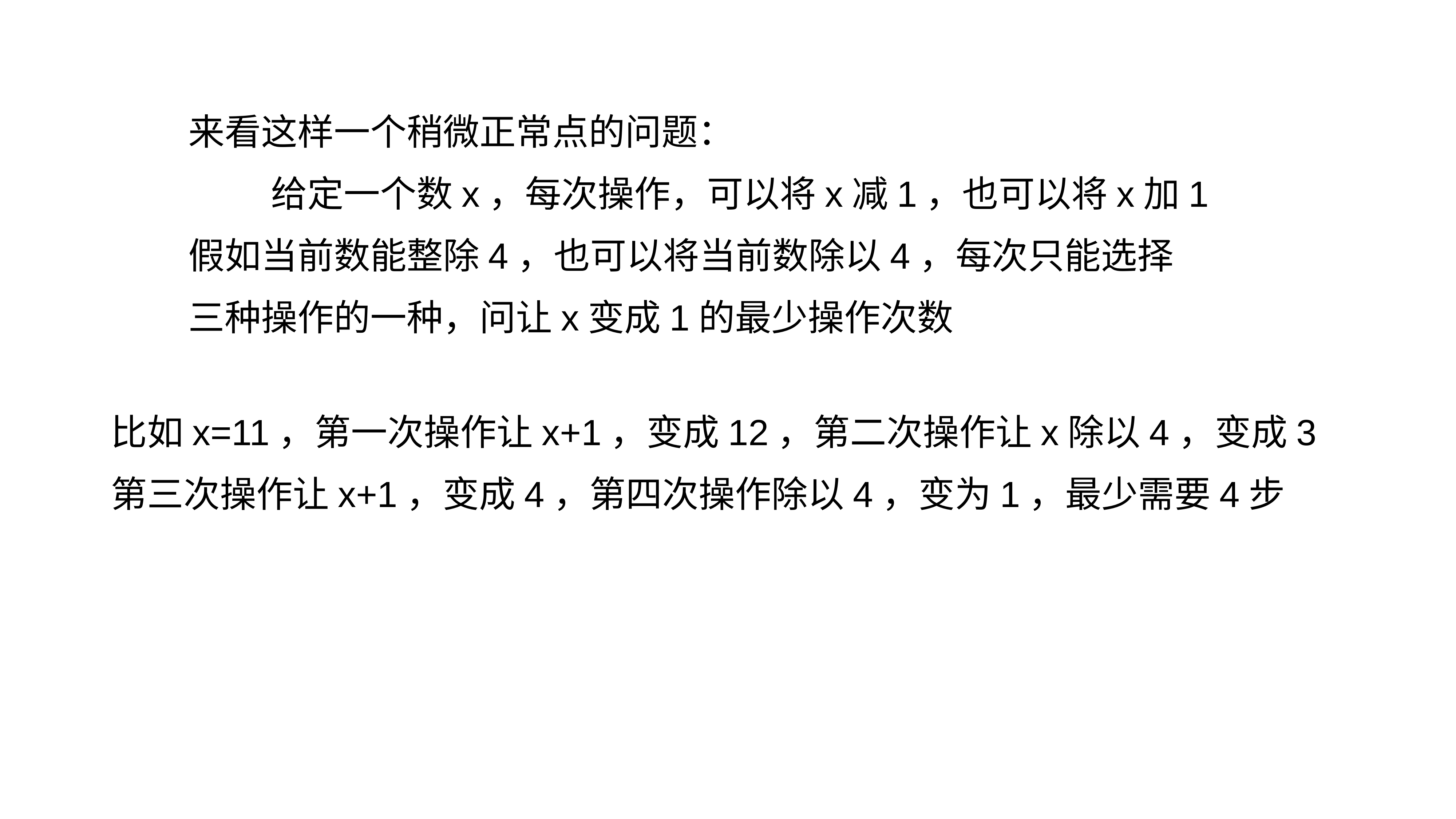

来看这样一个稍微正常点的问题：
         给定一个数x，每次操作，可以将x减1，也可以将x加1
假如当前数能整除4，也可以将当前数除以4，每次只能选择
三种操作的一种，问让x变成1的最少操作次数
比如x=11，第一次操作让x+1，变成12，第二次操作让x除以4，变成3
第三次操作让x+1，变成4，第四次操作除以4，变为1，最少需要4步